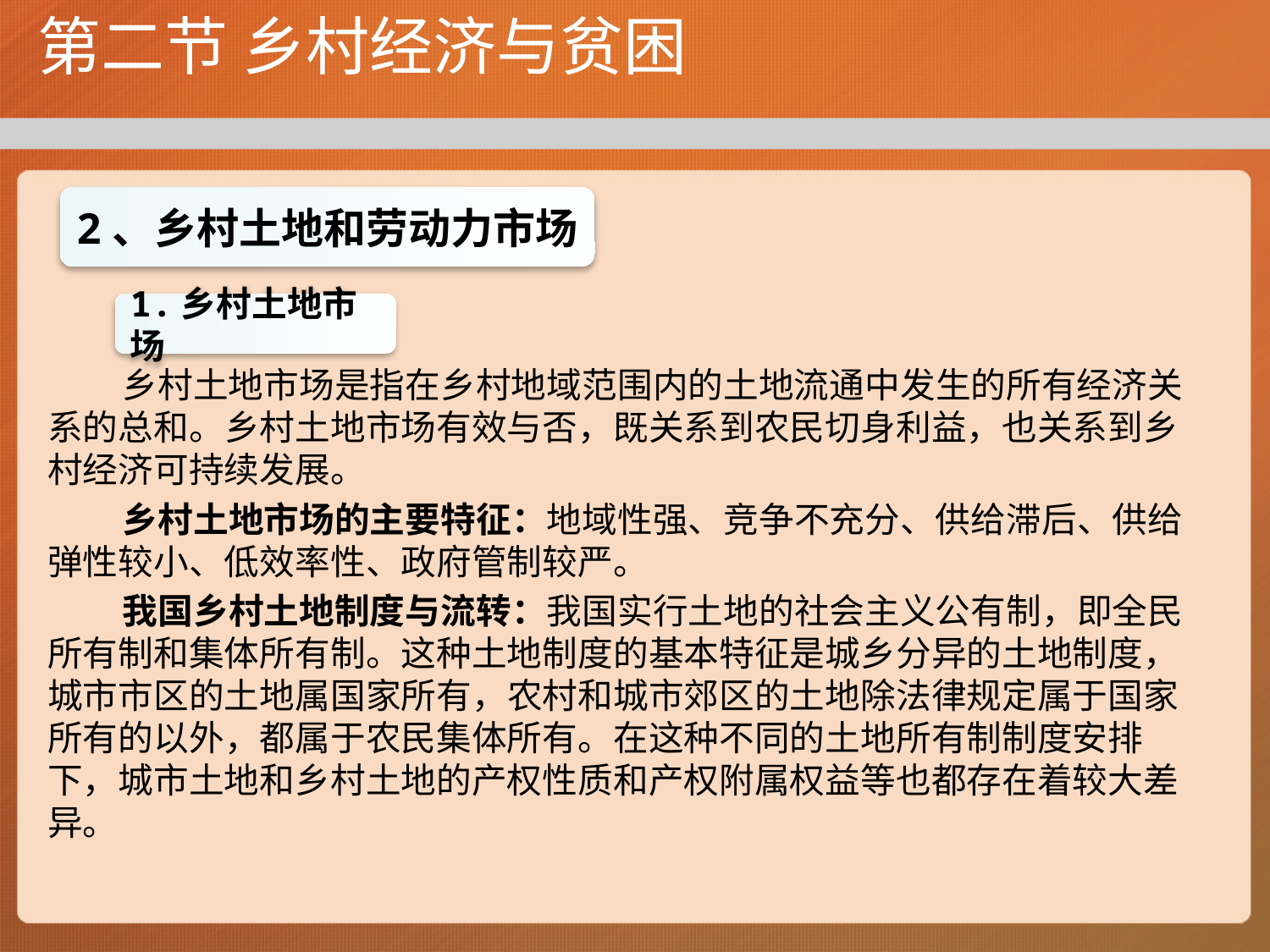

# 第二节 乡村经济与贫困
2、乡村土地和劳动力市场

乡村土地市场是指在乡村地域范围内的土地流通中发生的所有经济关系的总和。乡村土地市场有效与否，既关系到农民切身利益，也关系到乡村经济可持续发展。
乡村土地市场的主要特征：地域性强、竞争不充分、供给滞后、供给弹性较小、低效率性、政府管制较严。
我国乡村土地制度与流转：我国实行土地的社会主义公有制，即全民所有制和集体所有制。这种土地制度的基本特征是城乡分异的土地制度，城市市区的土地属国家所有，农村和城市郊区的土地除法律规定属于国家所有的以外，都属于农民集体所有。在这种不同的土地所有制制度安排下，城市土地和乡村土地的产权性质和产权附属权益等也都存在着较大差异。
1.乡村土地市场